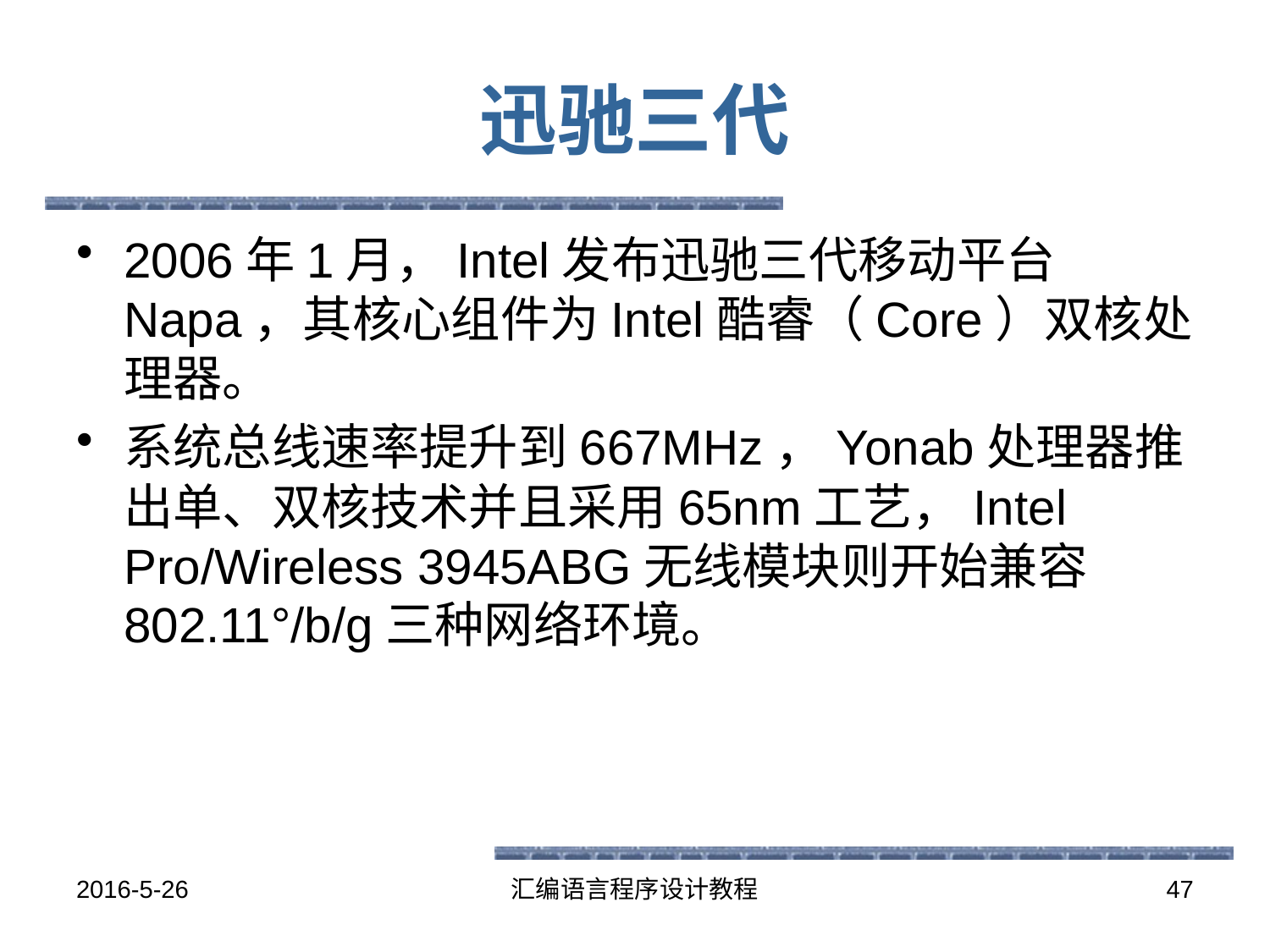

# 迅驰三代
2006年1月，Intel发布迅驰三代移动平台Napa，其核心组件为Intel酷睿（Core）双核处理器。
系统总线速率提升到667MHz，Yonab处理器推出单、双核技术并且采用65nm工艺，Intel Pro/Wireless 3945ABG无线模块则开始兼容802.11°/b/g三种网络环境。
2016-5-26
汇编语言程序设计教程
47